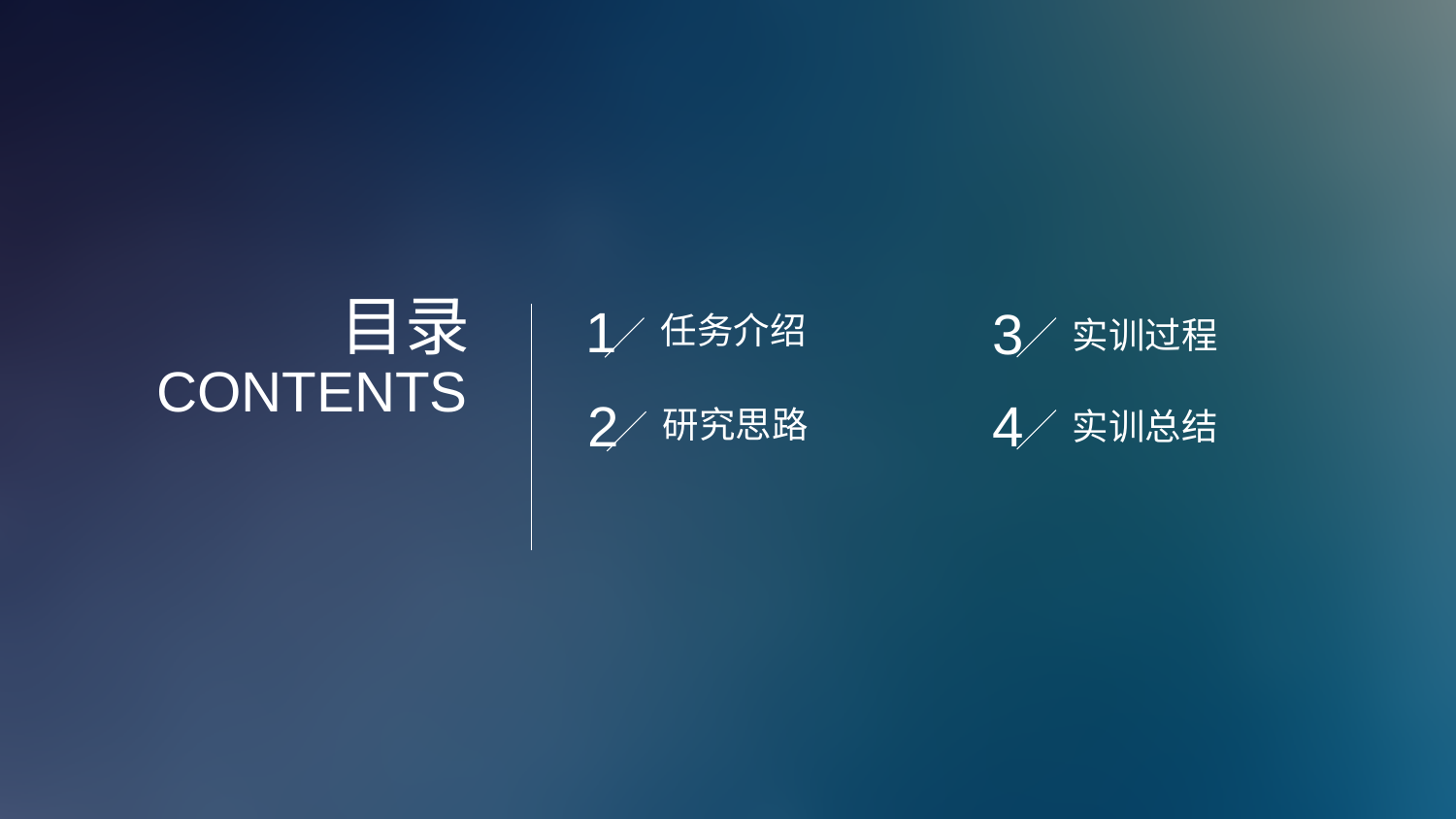

目录
CONTENTS
1
3
任务介绍
实训过程
2
4
研究思路
实训总结